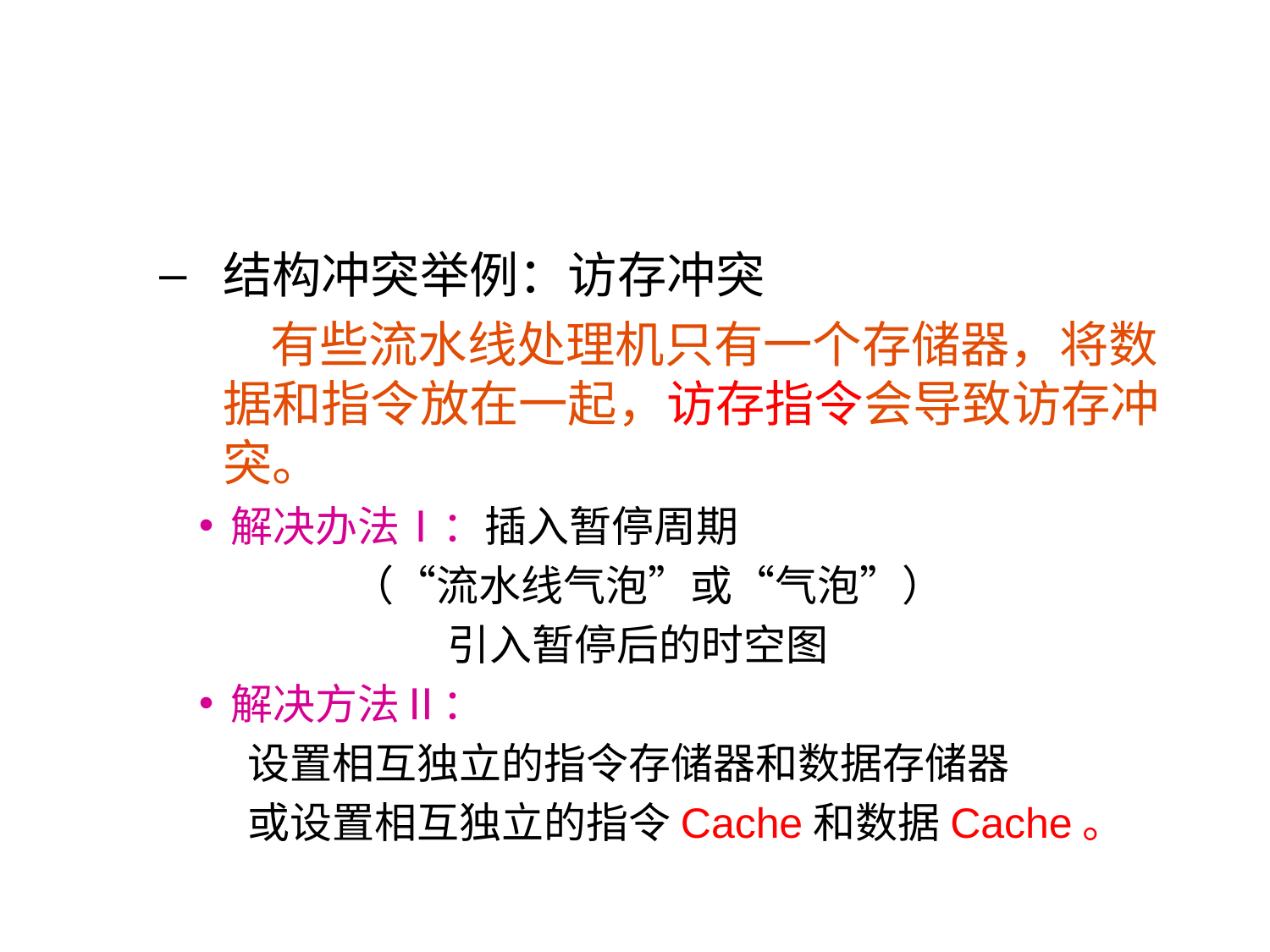

结构冲突举例：访存冲突
         有些流水线处理机只有一个存储器，将数据和指令放在一起，访存指令会导致访存冲突。
解决办法Ⅰ：插入暂停周期
               （“流水线气泡”或“气泡”）
                         引入暂停后的时空图
解决方法Ⅱ：
    设置相互独立的指令存储器和数据存储器
    或设置相互独立的指令Cache和数据Cache。